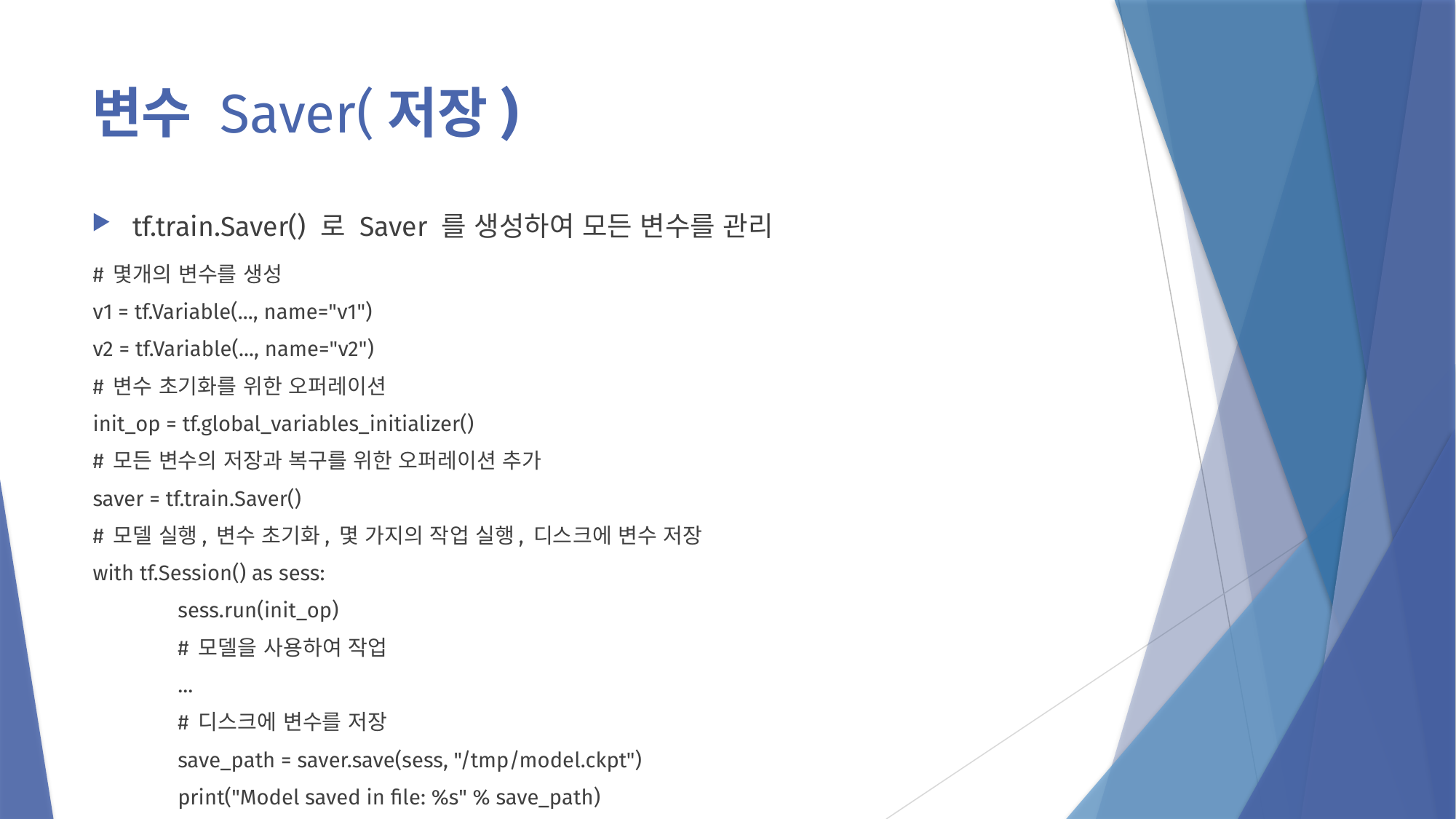

# 변수 Saver(저장)
tf.train.Saver() 로 Saver 를 생성하여 모든 변수를 관리
# 몇개의 변수를 생성
v1 = tf.Variable(..., name="v1")
v2 = tf.Variable(..., name="v2")
# 변수 초기화를 위한 오퍼레이션
init_op = tf.global_variables_initializer()
# 모든 변수의 저장과 복구를 위한 오퍼레이션 추가
saver = tf.train.Saver()
# 모델 실행, 변수 초기화, 몇 가지의 작업 실행, 디스크에 변수 저장
with tf.Session() as sess:
	sess.run(init_op)
	# 모델을 사용하여 작업
	...
	# 디스크에 변수를 저장
	save_path = saver.save(sess, "/tmp/model.ckpt")
	print("Model saved in file: %s" % save_path)